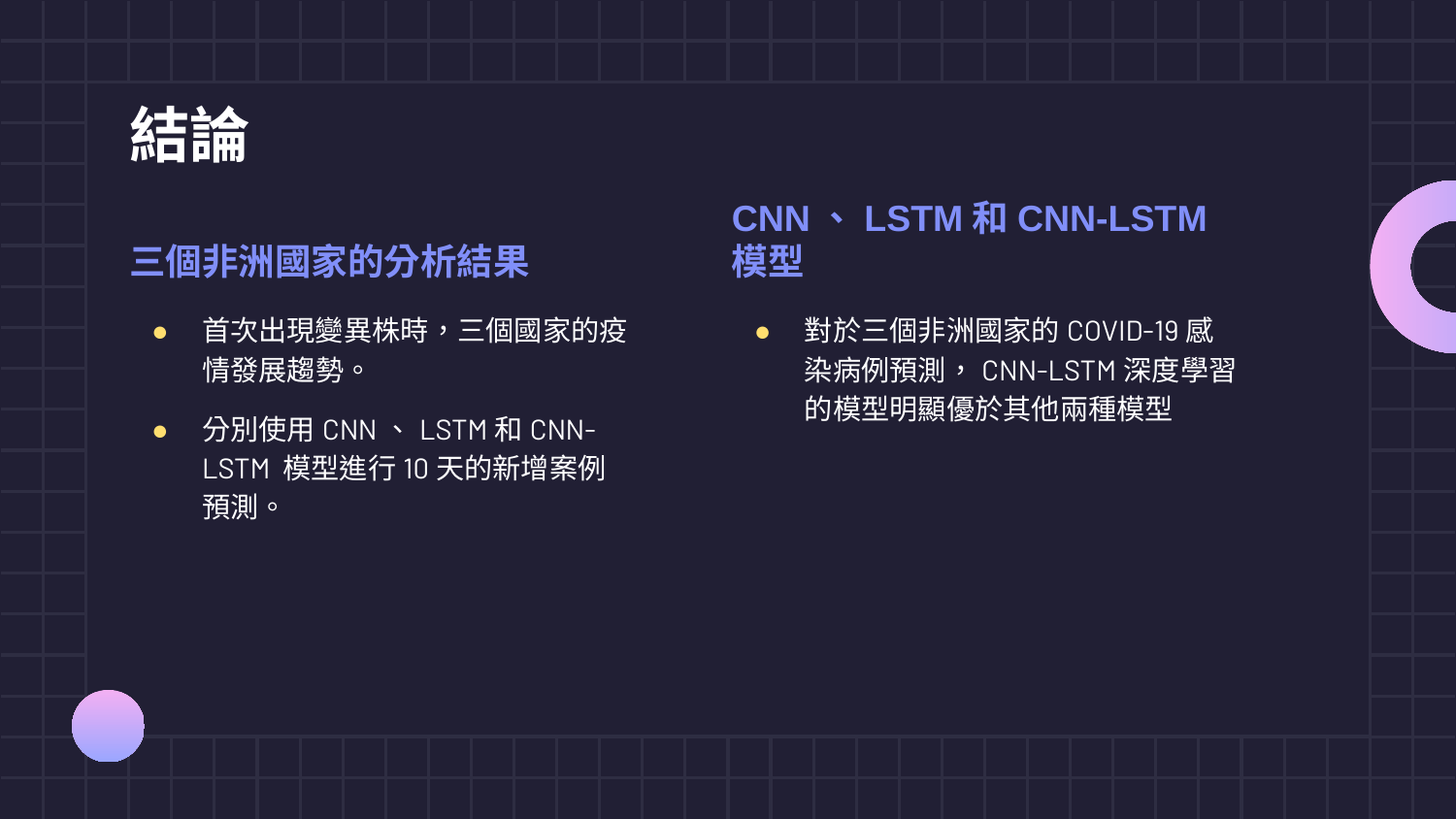

# 結論
三個非洲國家的分析結果
CNN、LSTM和CNN-LSTM模型
首次出現變異株時，三個國家的疫情發展趨勢。
分別使用CNN、LSTM和CNN-LSTM 模型進行10天的新增案例預測。
對於三個非洲國家的COVID-19感染病例預測，CNN-LSTM深度學習的模型明顯優於其他兩種模型